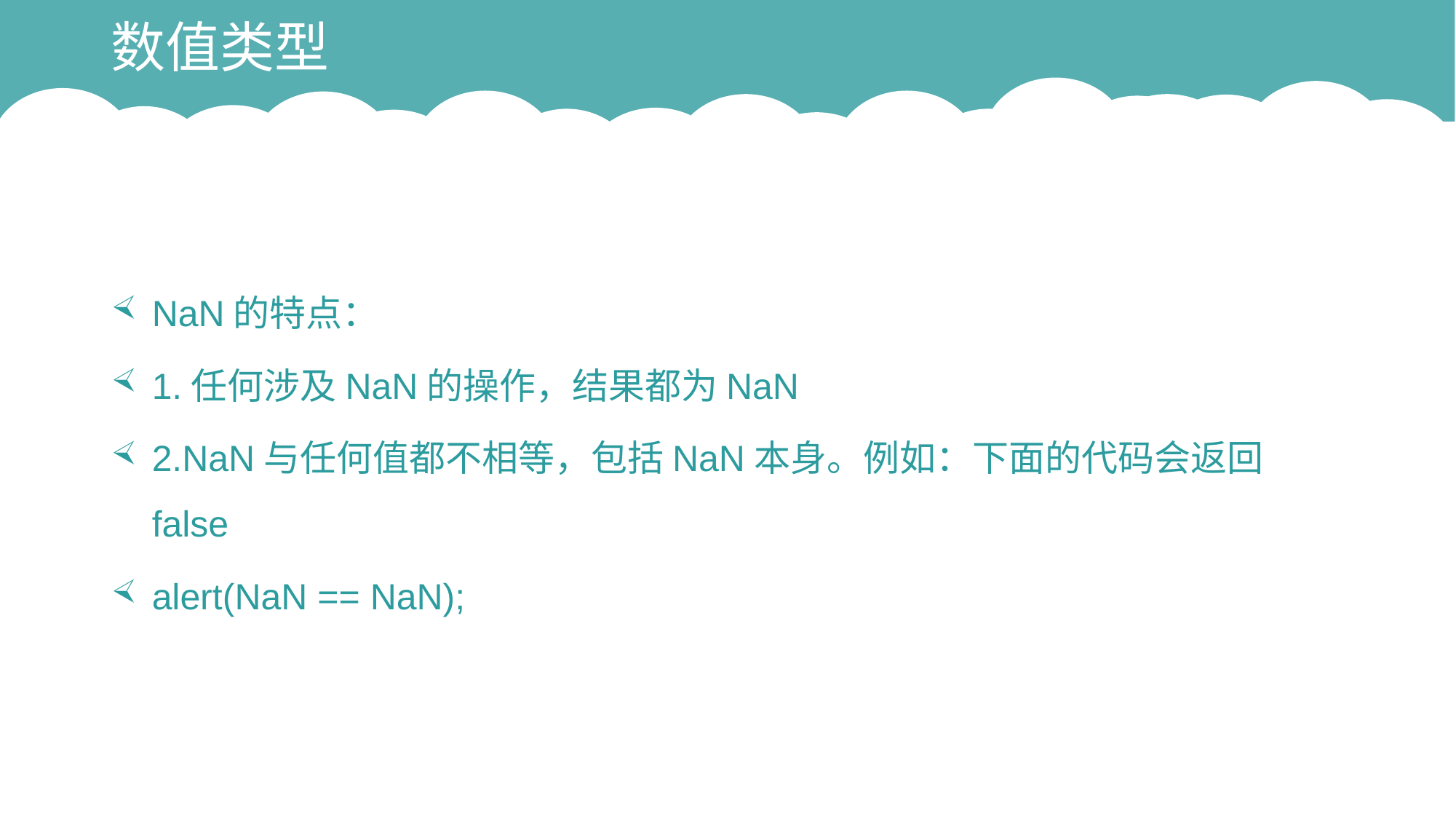

# 数值类型
NaN的特点：
1.任何涉及NaN的操作，结果都为NaN
2.NaN与任何值都不相等，包括NaN本身。例如：下面的代码会返回false
alert(NaN == NaN);